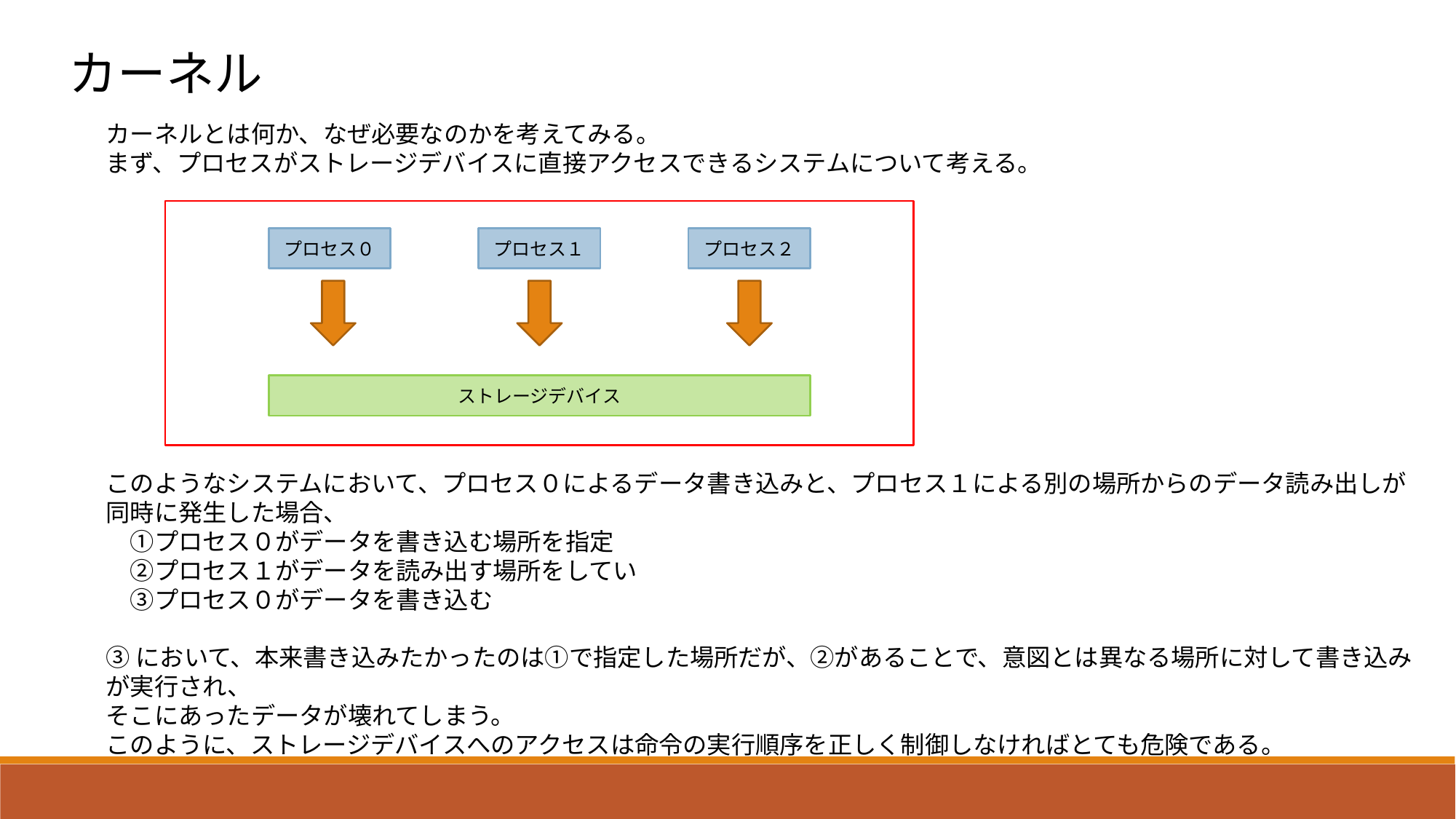

カーネル
カーネルとは何か、なぜ必要なのかを考えてみる。
まず、プロセスがストレージデバイスに直接アクセスできるシステムについて考える。

プロセス０
プロセス１
プロセス２

ストレージデバイス
このようなシステムにおいて、プロセス０によるデータ書き込みと、プロセス１による別の場所からのデータ読み出しが同時に発生した場合、
　①プロセス０がデータを書き込む場所を指定
　②プロセス１がデータを読み出す場所をしてい
　③プロセス０がデータを書き込む

③において、本来書き込みたかったのは①で指定した場所だが、②があることで、意図とは異なる場所に対して書き込みが実行され、
そこにあったデータが壊れてしまう。
このように、ストレージデバイスへのアクセスは命令の実行順序を正しく制御しなければとても危険である。